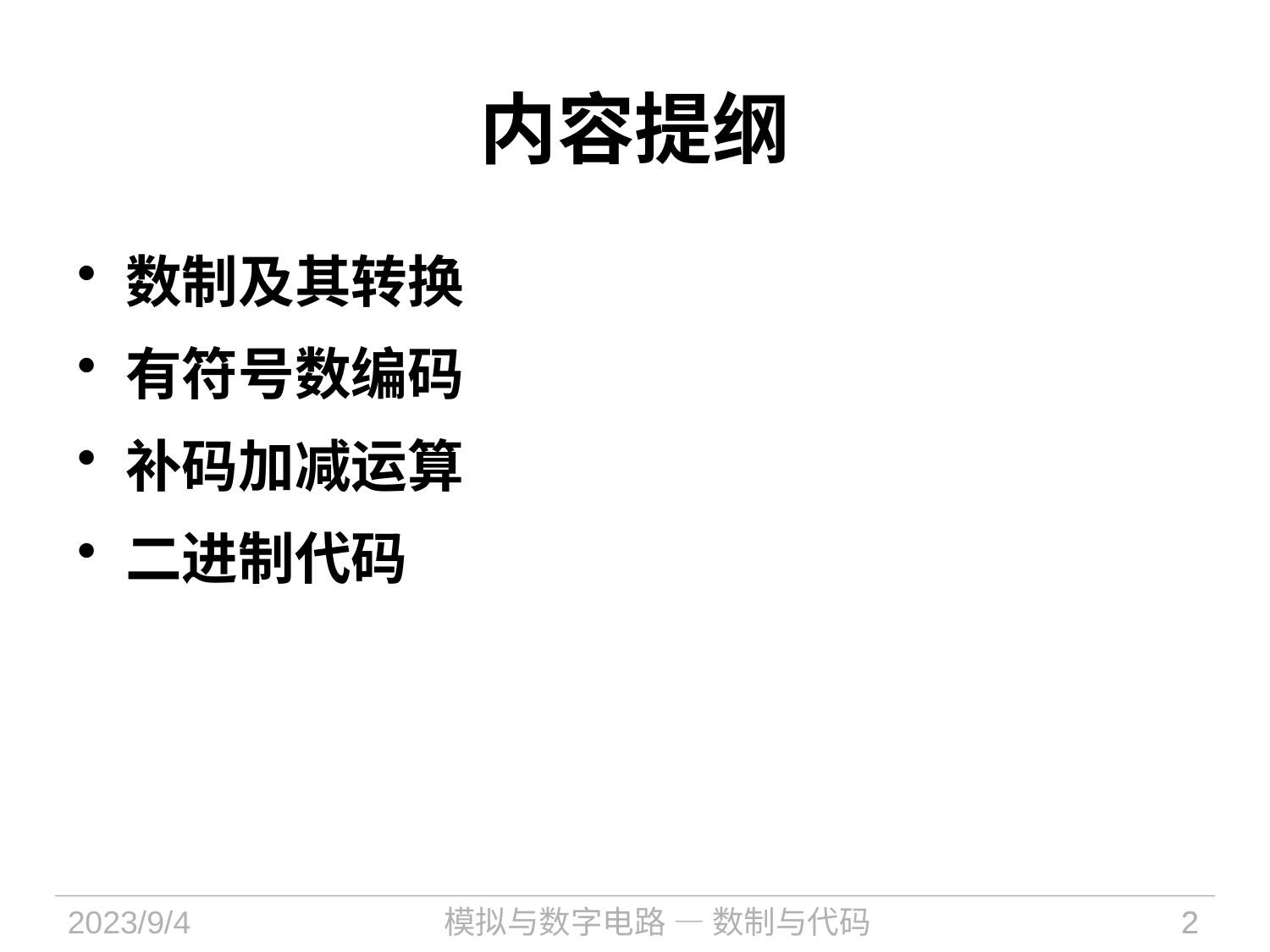

内容提纲
数制及其转换
有符号数编码
补码加减运算
二进制代码
2023/9/4
模拟与数字电路 — 数制与代码
2
2